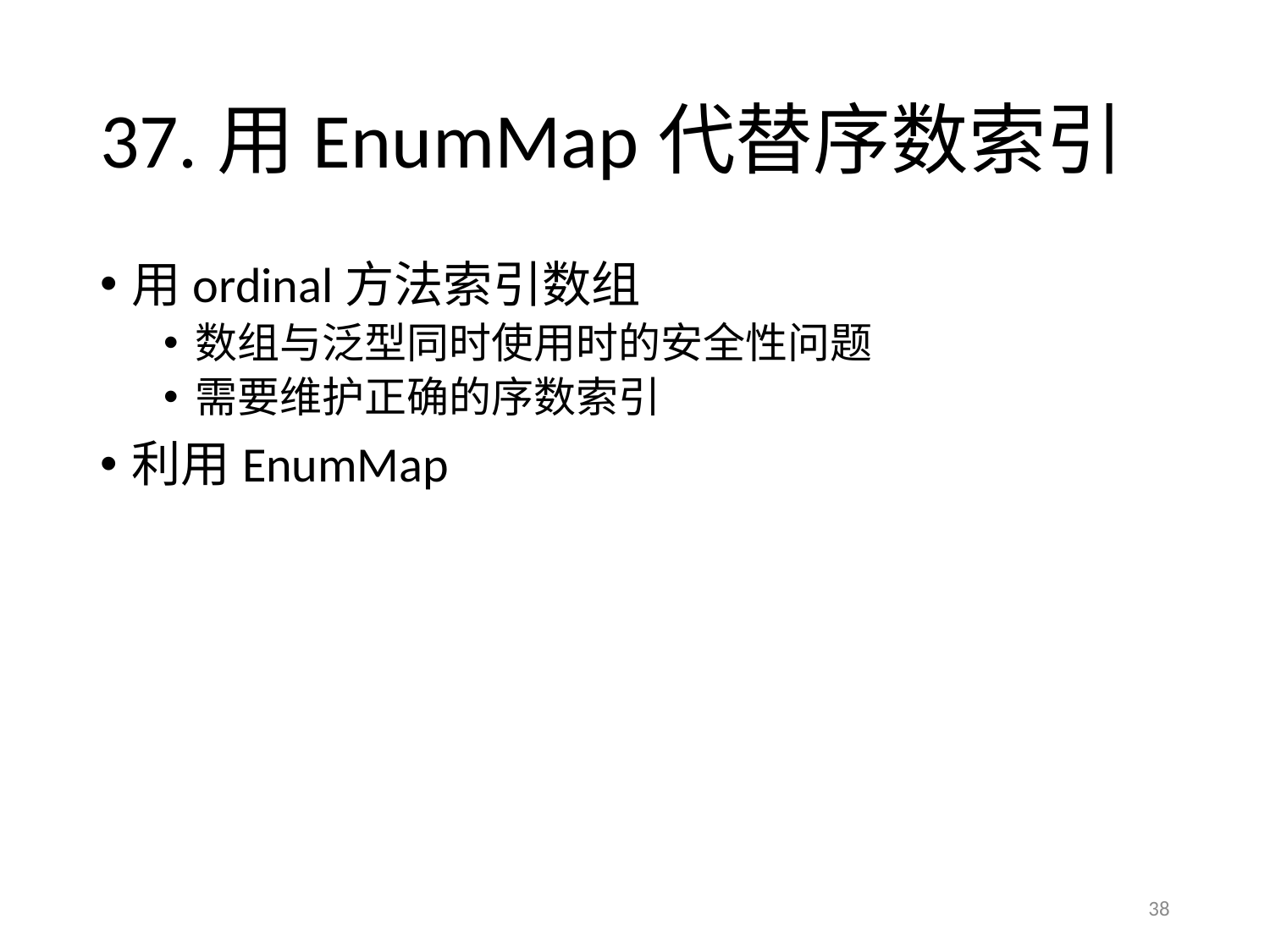

# 37.用EnumMap代替序数索引
用ordinal方法索引数组
数组与泛型同时使用时的安全性问题
需要维护正确的序数索引
利用EnumMap

38